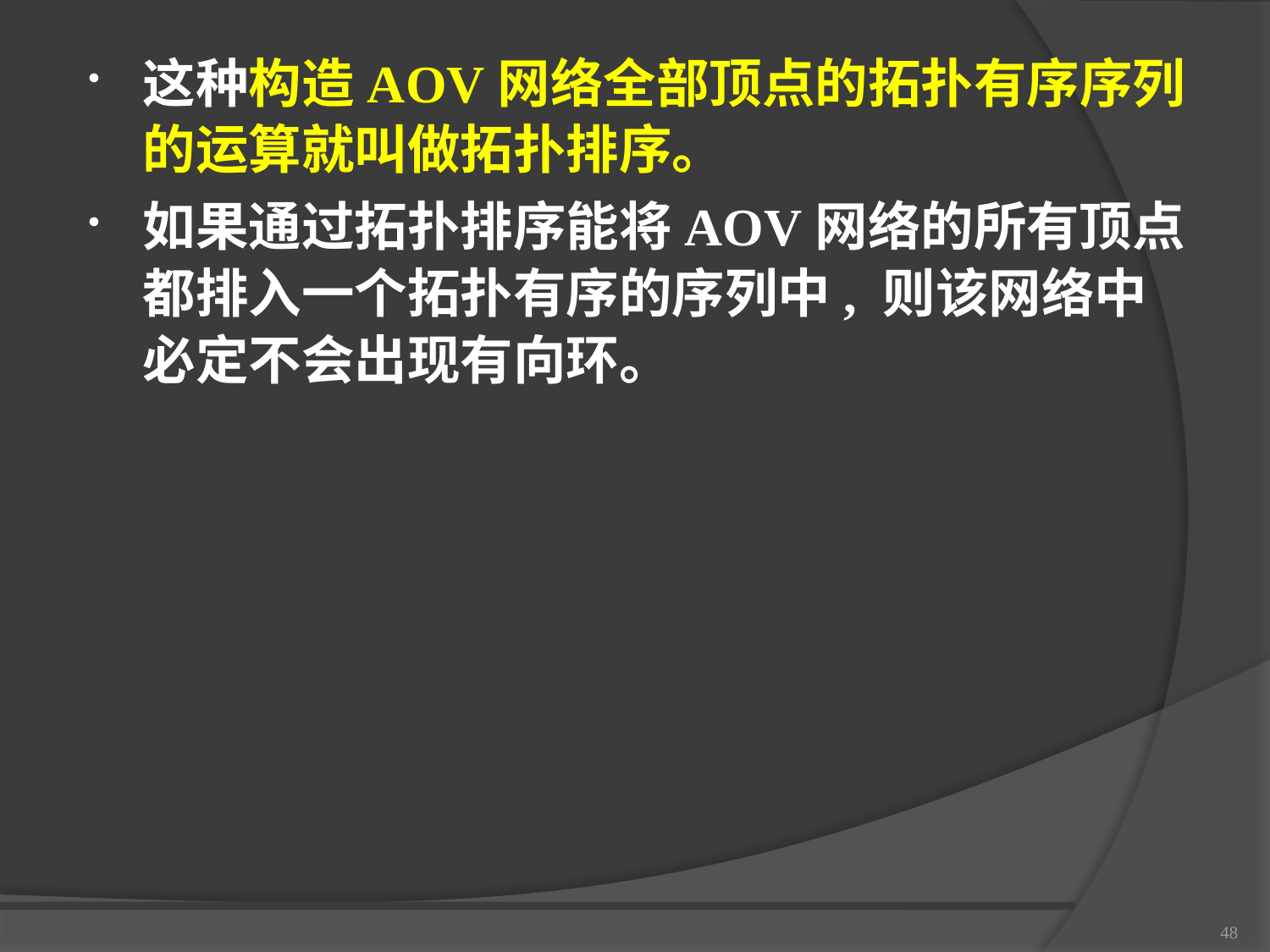

这种构造AOV网络全部顶点的拓扑有序序列的运算就叫做拓扑排序。
如果通过拓扑排序能将AOV网络的所有顶点都排入一个拓扑有序的序列中, 则该网络中必定不会出现有向环。
48